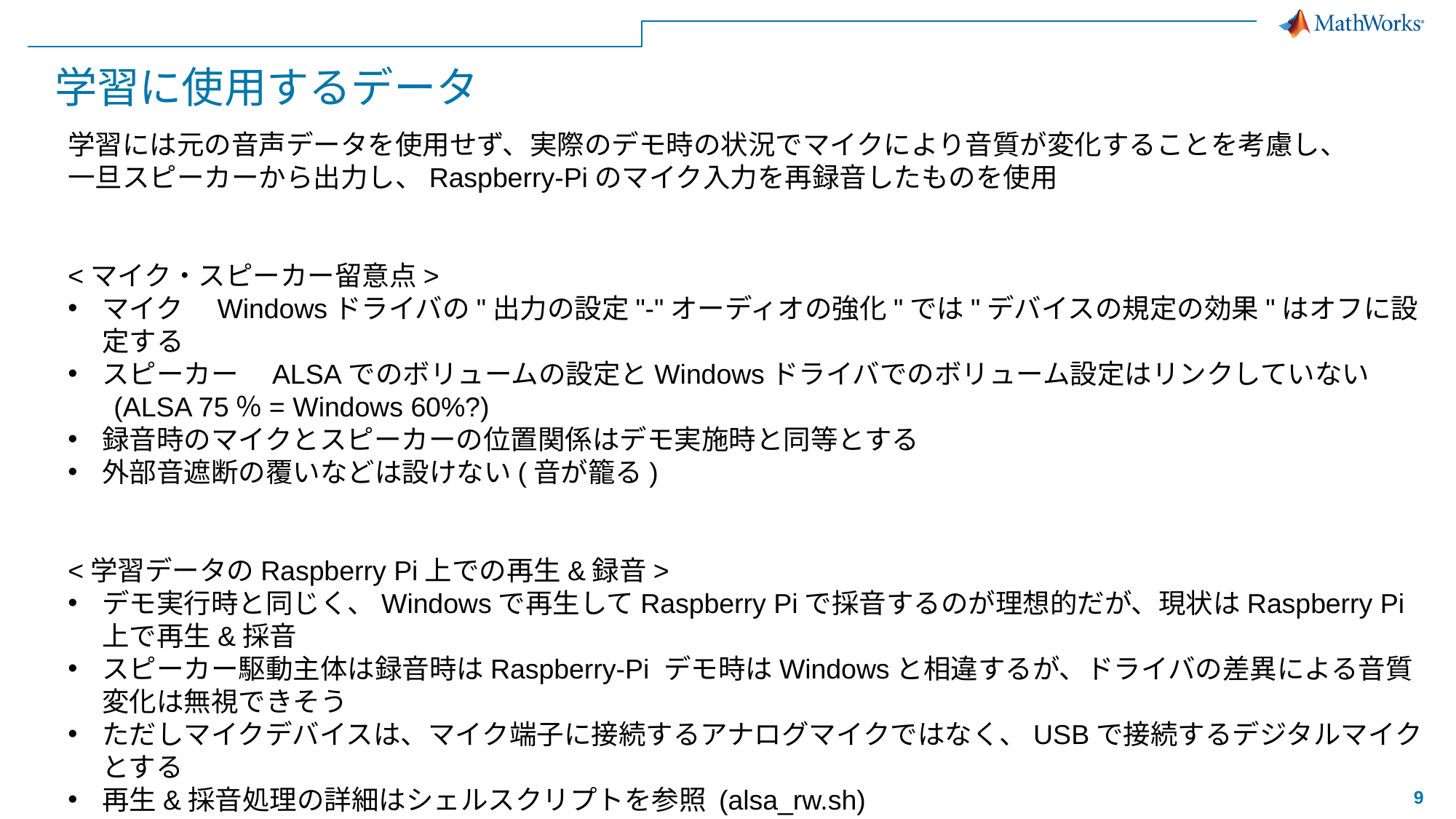

# 学習に使用するデータ
学習には元の音声データを使用せず、実際のデモ時の状況でマイクにより音質が変化することを考慮し、
一旦スピーカーから出力し、Raspberry-Piのマイク入力を再録音したものを使用

<マイク・スピーカー留意点>
マイク　Windowsドライバの"出力の設定"-"オーディオの強化"では"デバイスの規定の効果"はオフに設定する
スピーカー　ALSAでのボリュームの設定とWindowsドライバでのボリューム設定はリンクしていない
      (ALSA 75％= Windows 60%?)
録音時のマイクとスピーカーの位置関係はデモ実施時と同等とする
外部音遮断の覆いなどは設けない(音が籠る)

<学習データのRaspberry Pi上での再生&録音>
デモ実行時と同じく、Windowsで再生してRaspberry Piで採音するのが理想的だが、現状はRaspberry Pi上で再生&採音
スピーカー駆動主体は録音時はRaspberry-Pi デモ時はWindowsと相違するが、ドライバの差異による音質変化は無視できそう
ただしマイクデバイスは、マイク端子に接続するアナログマイクではなく、USBで接続するデジタルマイクとする
再生&採音処理の詳細はシェルスクリプトを参照 (alsa_rw.sh)
       ./r/AirCompressorDataset下に再生する.wavデータを配置しておく
       ./w/AirCompressorDataset下に録音データを再生データと同じフォルダ構成で保存